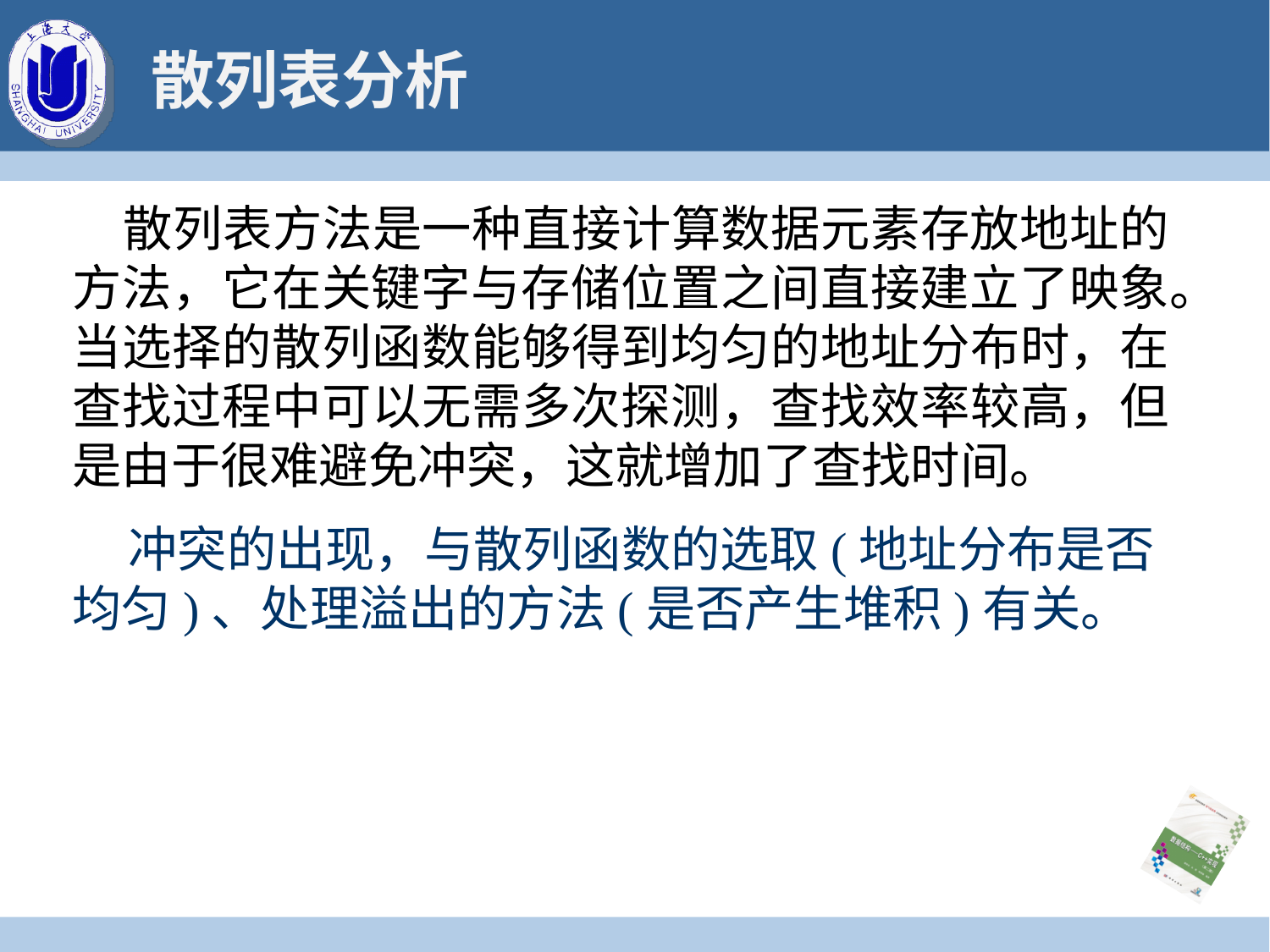

# 散列表分析
    散列表方法是一种直接计算数据元素存放地址的方法，它在关键字与存储位置之间直接建立了映象。当选择的散列函数能够得到均匀的地址分布时，在查找过程中可以无需多次探测，查找效率较高，但是由于很难避免冲突，这就增加了查找时间。
    冲突的出现，与散列函数的选取(地址分布是否均匀)、处理溢出的方法(是否产生堆积)有关。